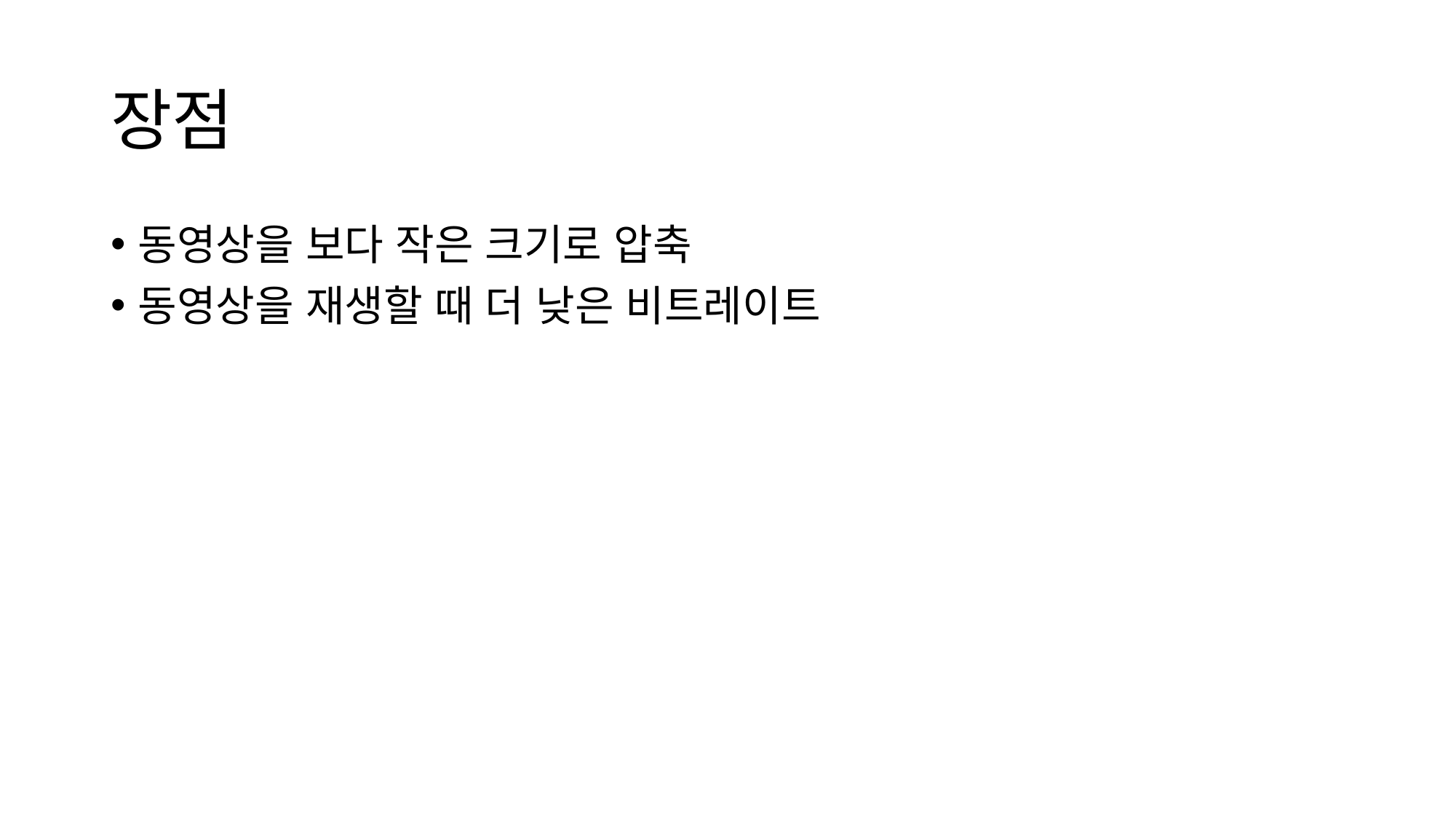

# 장점
동영상을 보다 작은 크기로 압축
동영상을 재생할 때 더 낮은 비트레이트